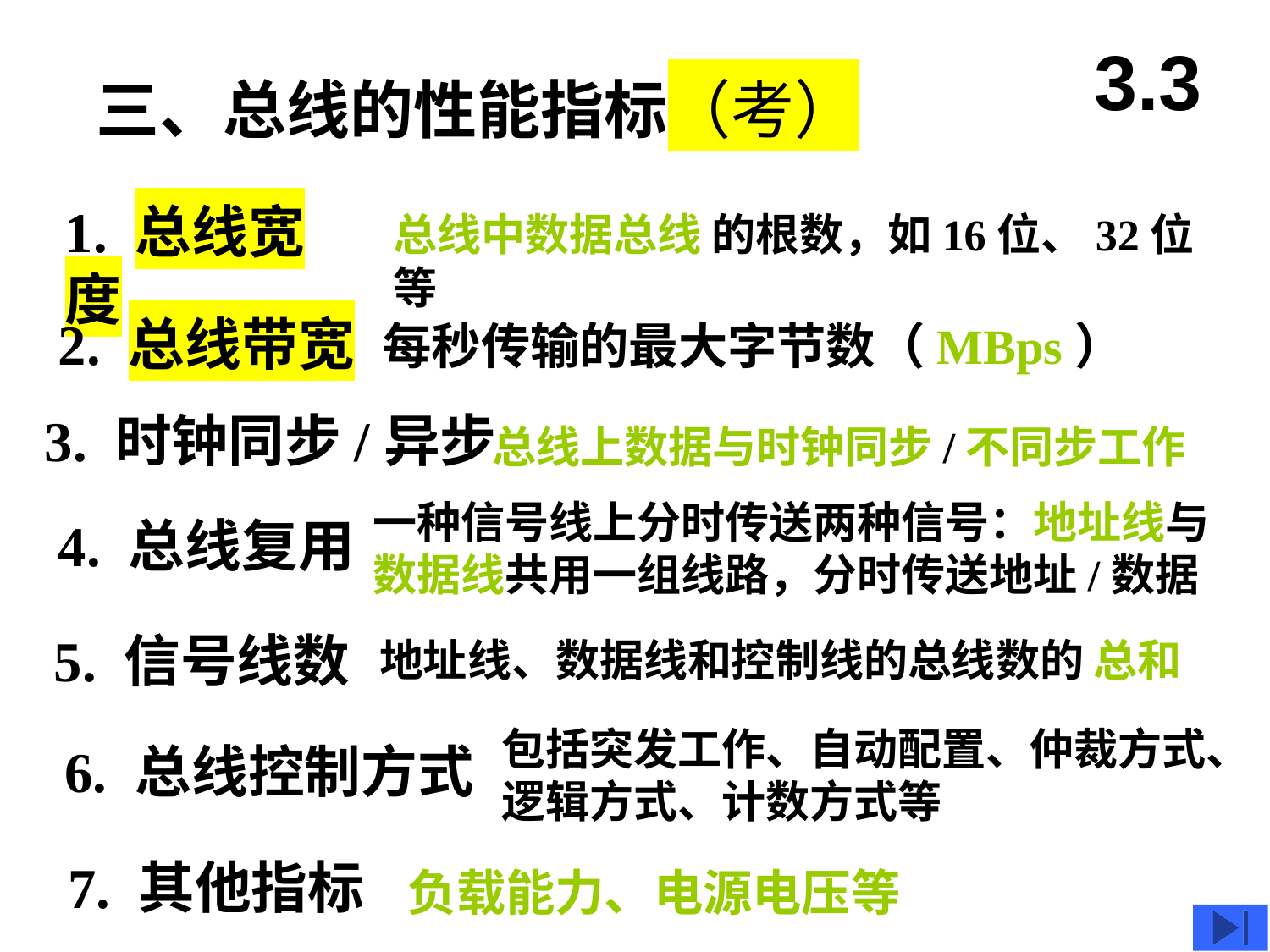

3.3
三、总线的性能指标（考）
1. 总线宽度
总线中数据总线 的根数，如16位、32位等
2. 总线带宽
每秒传输的最大字节数（MBps）
3. 时钟同步/异步
总线上数据与时钟同步/不同步工作
一种信号线上分时传送两种信号：地址线与数据线共用一组线路，分时传送地址/数据
4. 总线复用
5. 信号线数
地址线、数据线和控制线的总线数的 总和
包括突发工作、自动配置、仲裁方式、逻辑方式、计数方式等
6. 总线控制方式
7. 其他指标
负载能力、电源电压等